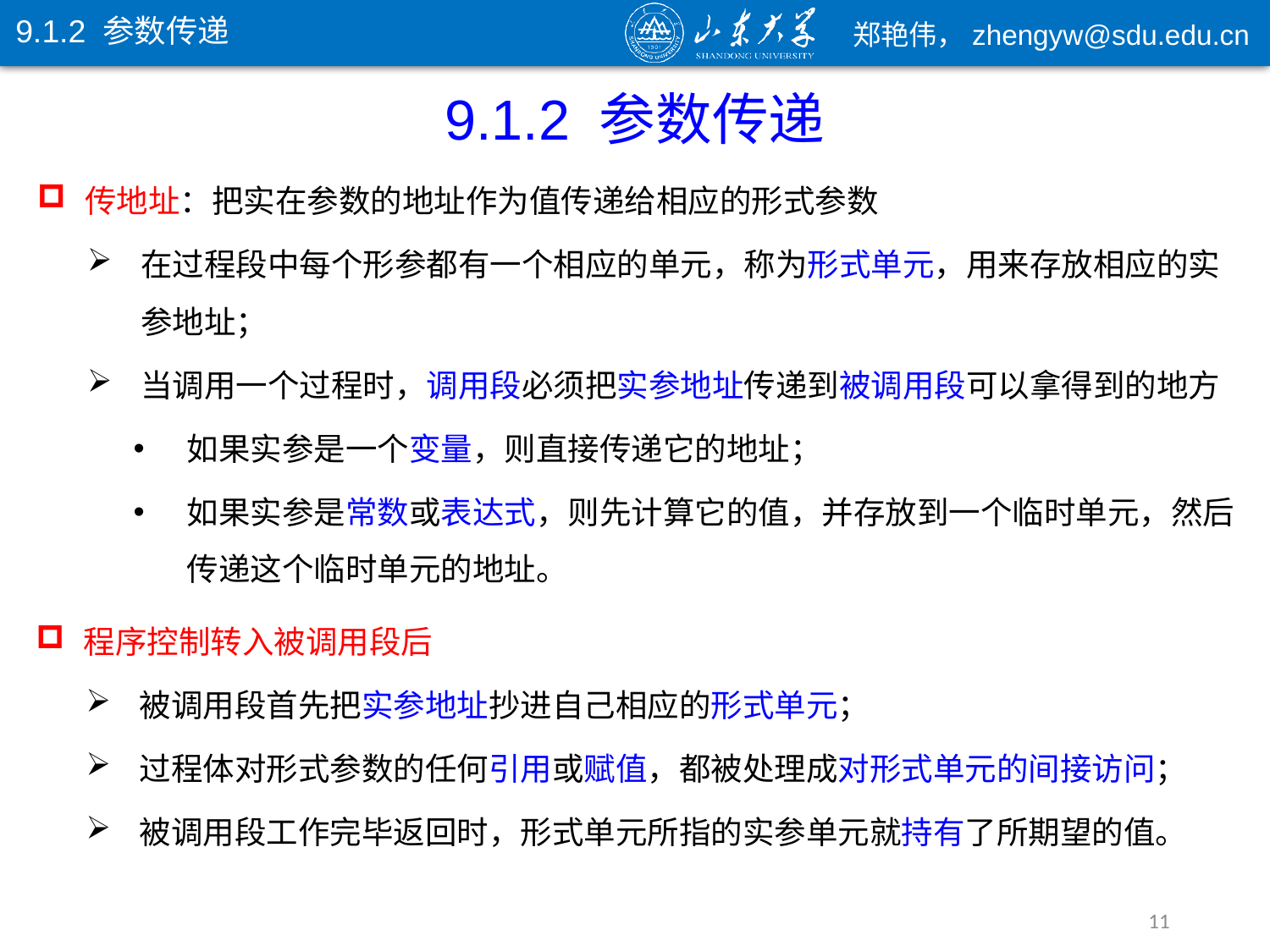

9.1.2 参数传递
9.1.2 参数传递
传地址：把实在参数的地址作为值传递给相应的形式参数
在过程段中每个形参都有一个相应的单元，称为形式单元，用来存放相应的实参地址；
当调用一个过程时，调用段必须把实参地址传递到被调用段可以拿得到的地方
如果实参是一个变量，则直接传递它的地址；
如果实参是常数或表达式，则先计算它的值，并存放到一个临时单元，然后传递这个临时单元的地址。
程序控制转入被调用段后
被调用段首先把实参地址抄进自己相应的形式单元；
过程体对形式参数的任何引用或赋值，都被处理成对形式单元的间接访问；
被调用段工作完毕返回时，形式单元所指的实参单元就持有了所期望的值。
11